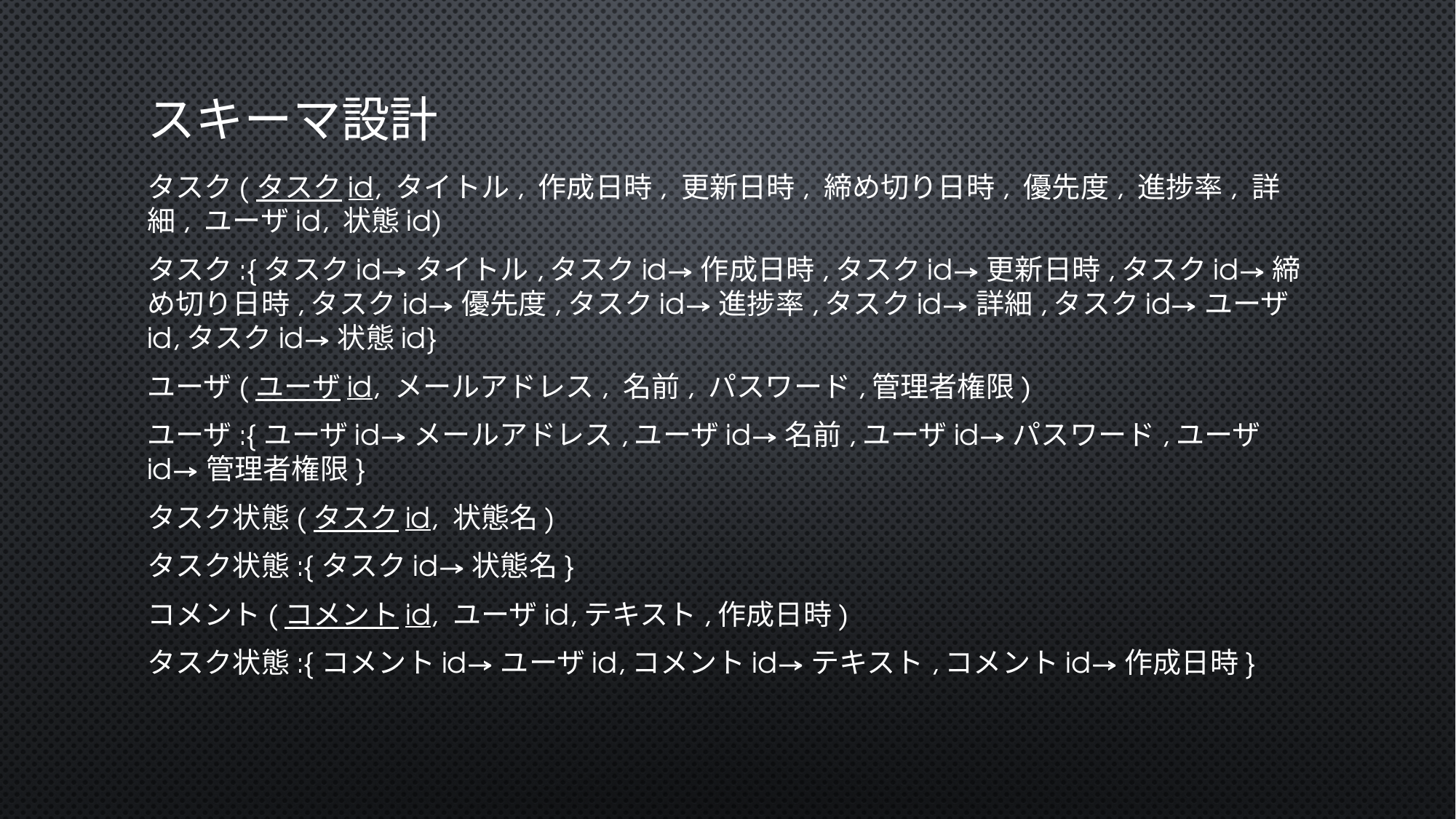

# スキーマ設計
タスク(タスクid, タイトル, 作成日時, 更新日時, 締め切り日時, 優先度, 進捗率, 詳細, ユーザid, 状態id)
タスク:{タスクid→タイトル,タスクid→作成日時,タスクid→更新日時,タスクid→締め切り日時,タスクid→優先度,タスクid→進捗率,タスクid→詳細,タスクid→ユーザid,タスクid→状態id}
ユーザ(ユーザid, メールアドレス, 名前, パスワード,管理者権限)
ユーザ:{ユーザid→メールアドレス,ユーザid→名前,ユーザid→パスワード,ユーザid→管理者権限}
タスク状態(タスクid, 状態名)
タスク状態:{タスクid→状態名}
コメント(コメントid, ユーザid,テキスト,作成日時)
タスク状態:{コメントid→ユーザid,コメントid→テキスト,コメントid→作成日時}